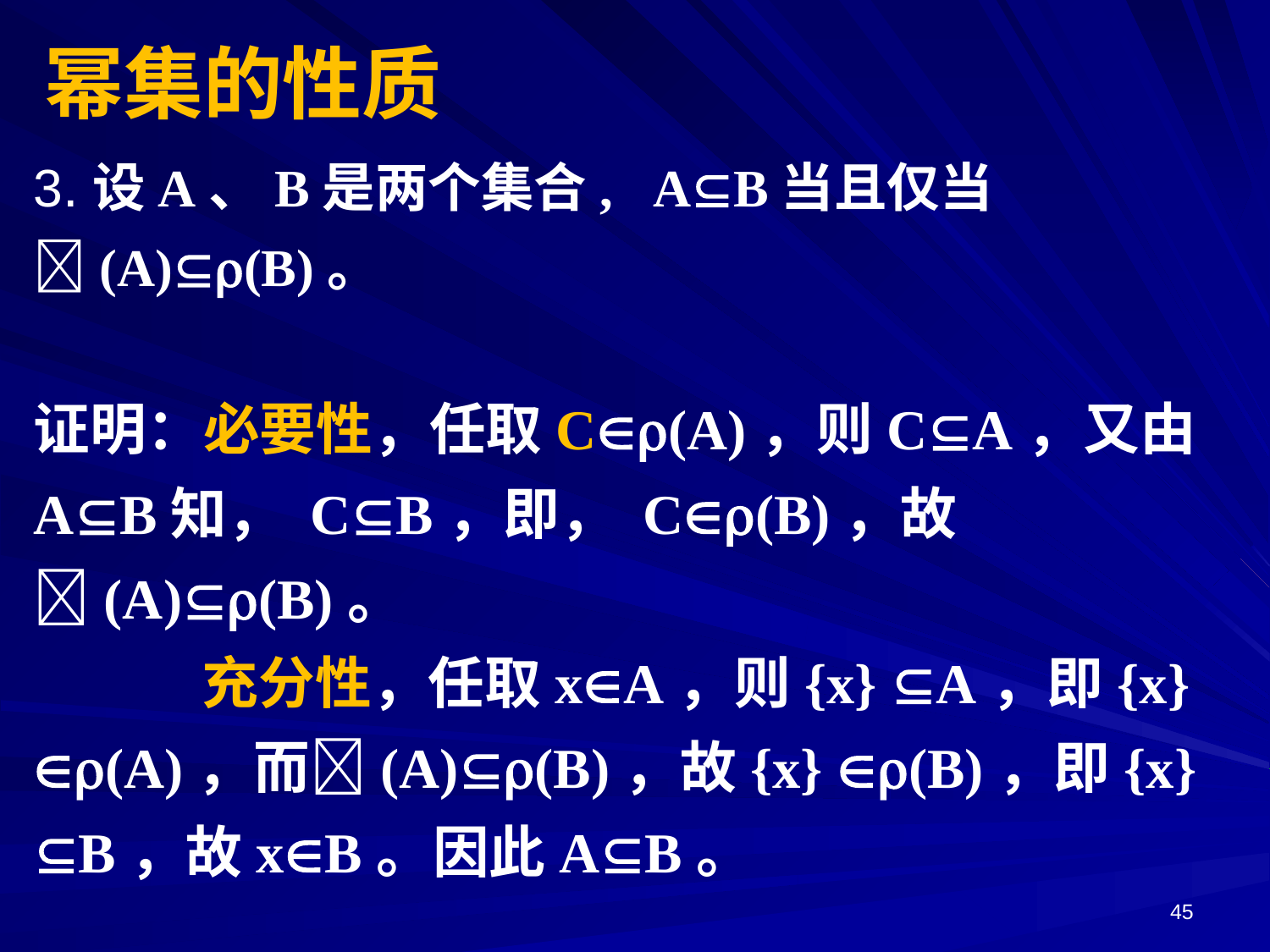

幂集的性质
3.设A、B是两个集合,   A⊆B当且仅当  ρ(A)⊆ρ(B)。

证明：必要性，任取C∈ρ(A)，则C⊆A，又由A⊆B知， C⊆B，即， C∈ρ(B)，故ρ(A)⊆ρ(B)。
            充分性，任取x∈A，则{x} ⊆A，即{x} ∈ρ(A)，而ρ(A)⊆ρ(B)，故{x} ∈ρ(B)，即{x} ⊆B，故x∈B。因此A⊆B。

45